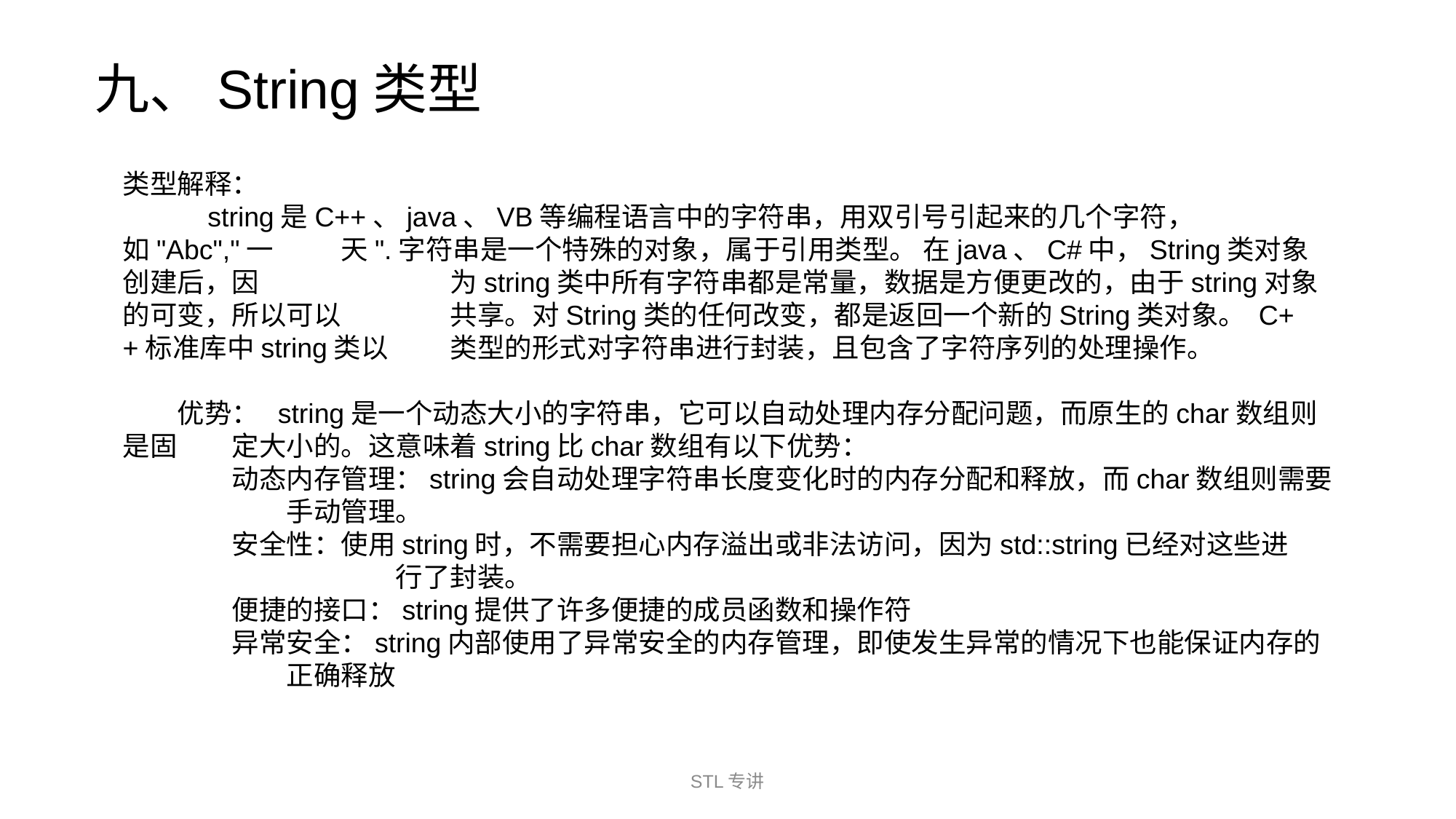

九、String类型
类型解释：
    string是C++、java、VB等编程语言中的字符串，用双引号引起来的几个字符，如"Abc","一 	天".字符串是一个特殊的对象，属于引用类型。 在java、C#中，String类对象创建后，因		为string类中所有字符串都是常量，数据是方便更改的，由于string对象的可变，所以可以	共享。对String类的任何改变，都是返回一个新的String类对象。 C++标准库中string类以	类型的形式对字符串进行封装，且包含了字符序列的处理操作‌。

优势：  ‌string是一个动态大小的字符串，它可以自动处理内存分配问题，而原生的char数组则是固	定大小的。这意味着string比char数组有以下优势：
动态内存管理：string会自动处理字符串长度变化时的内存分配和释放，而char数组则需要	手动管理。
安全性：使用string时，不需要担心内存溢出或非法访问，因为std::string已经对这些进		行了封装。
便捷的接口：string提供了许多便捷的成员函数和操作符
异常安全：string内部使用了异常安全的内存管理，即使发生异常的情况下也能保证内存的	正确释放‌

STL专讲
45